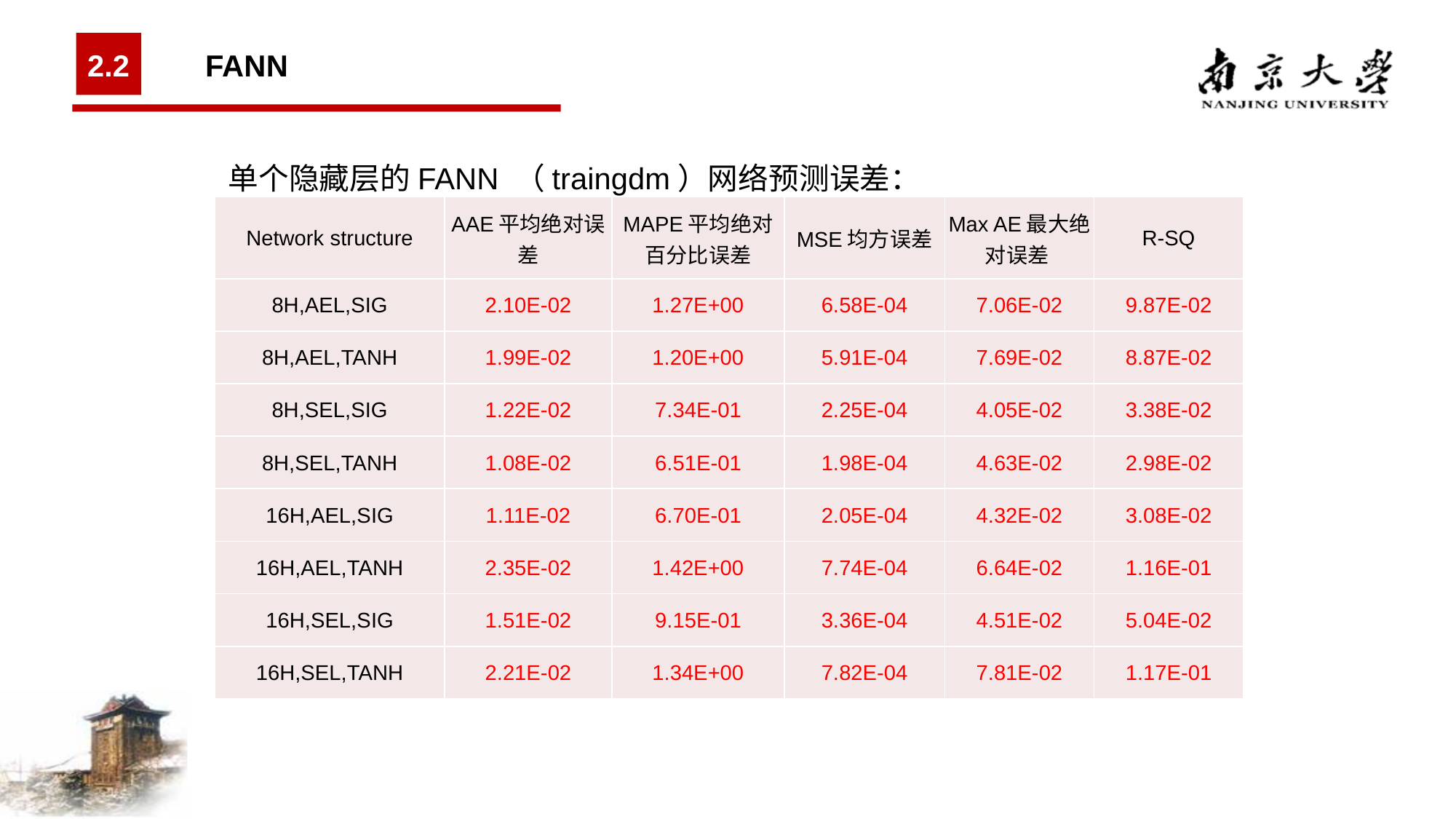

2.2
 FANN
单个隐藏层的FANN （traingdm）网络预测误差：
| Network structure | AAE平均绝对误差 | MAPE平均绝对百分比误差 | MSE均方误差 | Max AE最大绝对误差 | R-SQ |
| --- | --- | --- | --- | --- | --- |
| 8H,AEL,SIG | 2.10E-02 | 1.27E+00 | 6.58E-04 | 7.06E-02 | 9.87E-02 |
| 8H,AEL,TANH | 1.99E-02 | 1.20E+00 | 5.91E-04 | 7.69E-02 | 8.87E-02 |
| 8H,SEL,SIG | 1.22E-02 | 7.34E-01 | 2.25E-04 | 4.05E-02 | 3.38E-02 |
| 8H,SEL,TANH | 1.08E-02 | 6.51E-01 | 1.98E-04 | 4.63E-02 | 2.98E-02 |
| 16H,AEL,SIG | 1.11E-02 | 6.70E-01 | 2.05E-04 | 4.32E-02 | 3.08E-02 |
| 16H,AEL,TANH | 2.35E-02 | 1.42E+00 | 7.74E-04 | 6.64E-02 | 1.16E-01 |
| 16H,SEL,SIG | 1.51E-02 | 9.15E-01 | 3.36E-04 | 4.51E-02 | 5.04E-02 |
| 16H,SEL,TANH | 2.21E-02 | 1.34E+00 | 7.82E-04 | 7.81E-02 | 1.17E-01 |